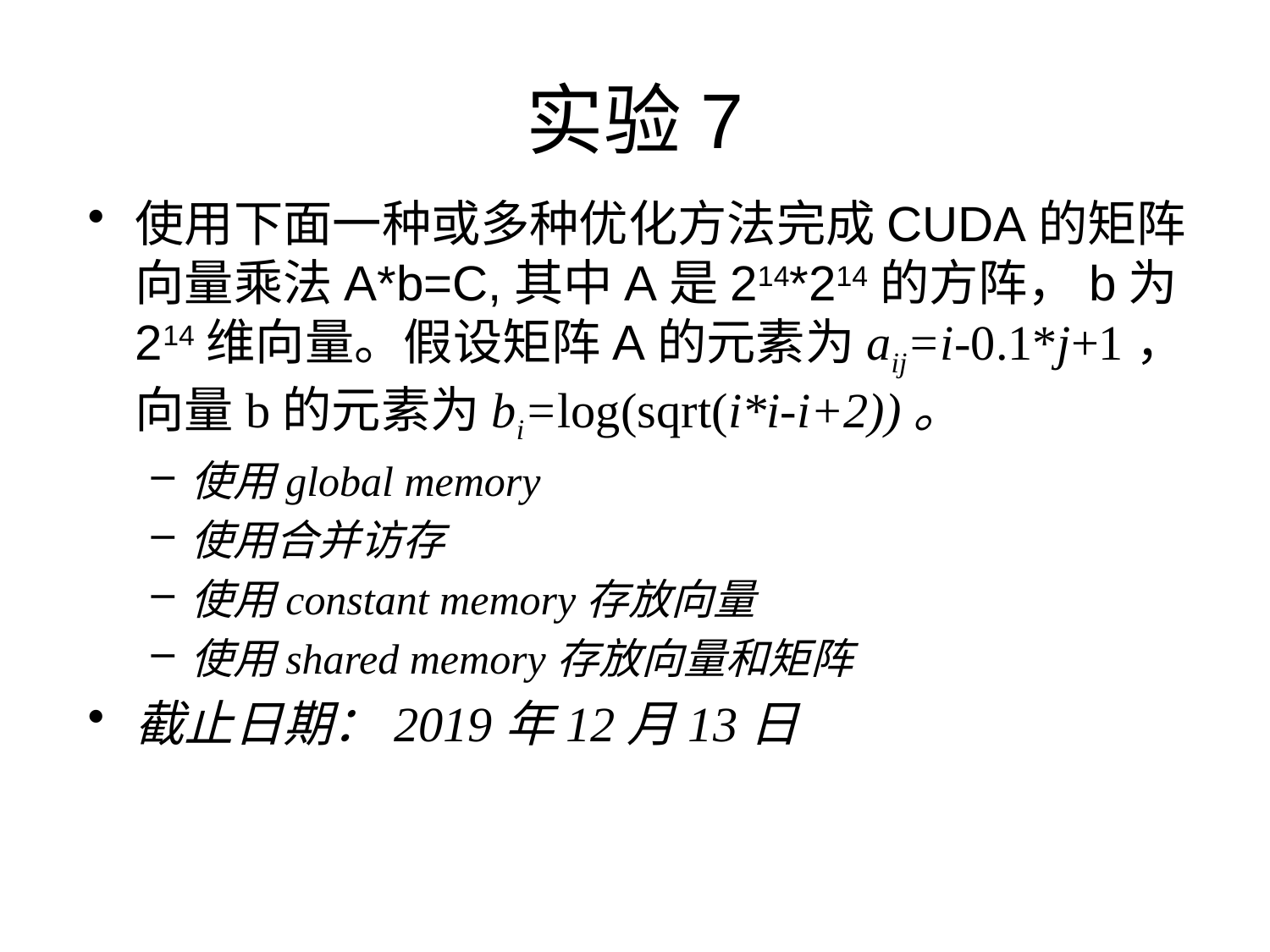

# 实验7
使用下面一种或多种优化方法完成CUDA的矩阵向量乘法A*b=C,其中A是214*214的方阵，b为214维向量。假设矩阵A的元素为aij=i-0.1*j+1，向量b的元素为bi=log(sqrt(i*i-i+2))。
使用global memory
使用合并访存
使用constant memory存放向量
使用shared memory存放向量和矩阵
截止日期：2019年12月13日